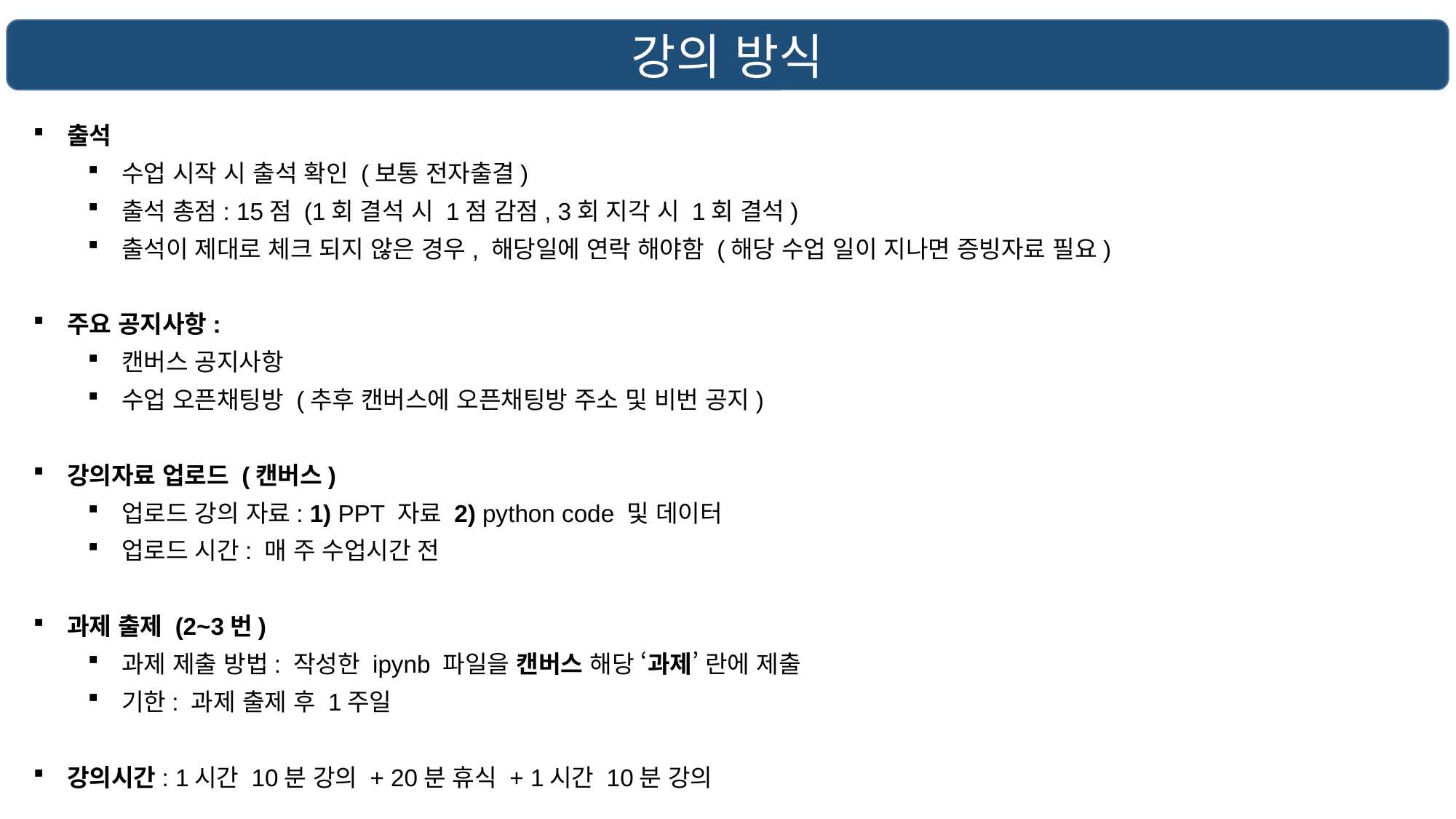

강의 방식
출석
수업 시작 시 출석 확인 (보통 전자출결)
출석 총점: 15점 (1회 결석 시 1점 감점, 3회 지각 시 1회 결석)
출석이 제대로 체크 되지 않은 경우, 해당일에 연락 해야함 (해당 수업 일이 지나면 증빙자료 필요)

주요 공지사항:
캔버스 공지사항
수업 오픈채팅방 (추후 캔버스에 오픈채팅방 주소 및 비번 공지)

강의자료 업로드 (캔버스)
업로드 강의 자료: 1) PPT 자료 2) python code 및 데이터
업로드 시간: 매 주 수업시간 전

과제 출제 (2~3번)
과제 제출 방법: 작성한 ipynb 파일을 캔버스 해당 ‘과제’ 란에 제출
기한: 과제 출제 후 1주일

강의시간: 1시간 10분 강의 + 20분 휴식 + 1시간 10분 강의